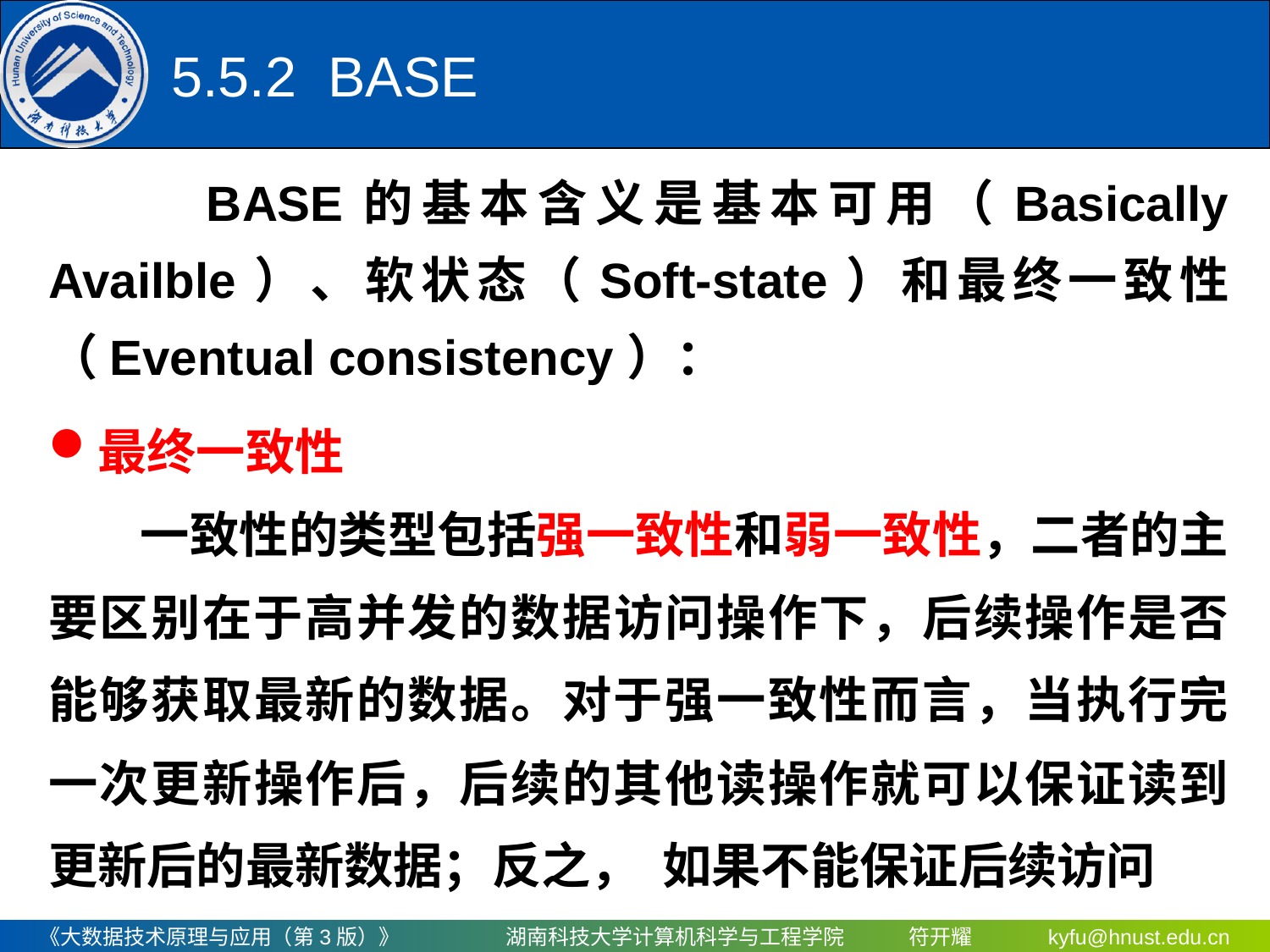

5.5.2  BASE
       BASE的基本含义是基本可用（Basically Availble）、软状态（Soft-state）和最终一致性（Eventual consistency）：
最终一致性
       一致性的类型包括强一致性和弱一致性，二者的主要区别在于高并发的数据访问操作下，后续操作是否能够获取最新的数据。对于强一致性而言，当执行完一次更新操作后，后续的其他读操作就可以保证读到更新后的最新数据；反之，  如果不能保证后续访问